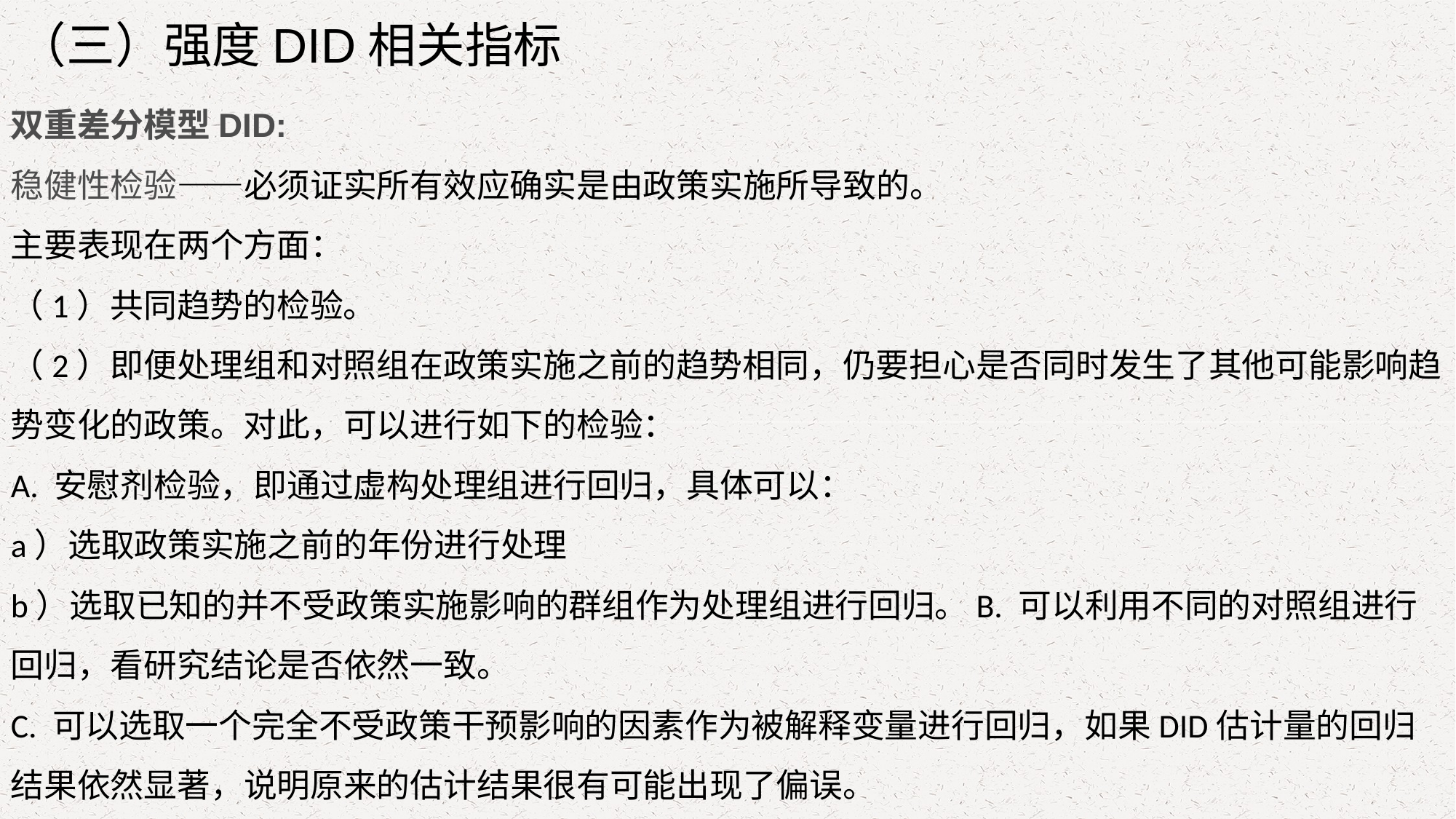

（三）强度DID相关指标
双重差分模型DID:
稳健性检验——必须证实所有效应确实是由政策实施所导致的。
主要表现在两个方面：
（1）共同趋势的检验。
（2）即便处理组和对照组在政策实施之前的趋势相同，仍要担心是否同时发生了其他可能影响趋势变化的政策。对此，可以进行如下的检验：
A. 安慰剂检验，即通过虚构处理组进行回归，具体可以：
a）选取政策实施之前的年份进行处理
b）选取已知的并不受政策实施影响的群组作为处理组进行回归。B. 可以利用不同的对照组进行回归，看研究结论是否依然一致。
C. 可以选取一个完全不受政策干预影响的因素作为被解释变量进行回归，如果DID估计量的回归结果依然显著，说明原来的估计结果很有可能出现了偏误。